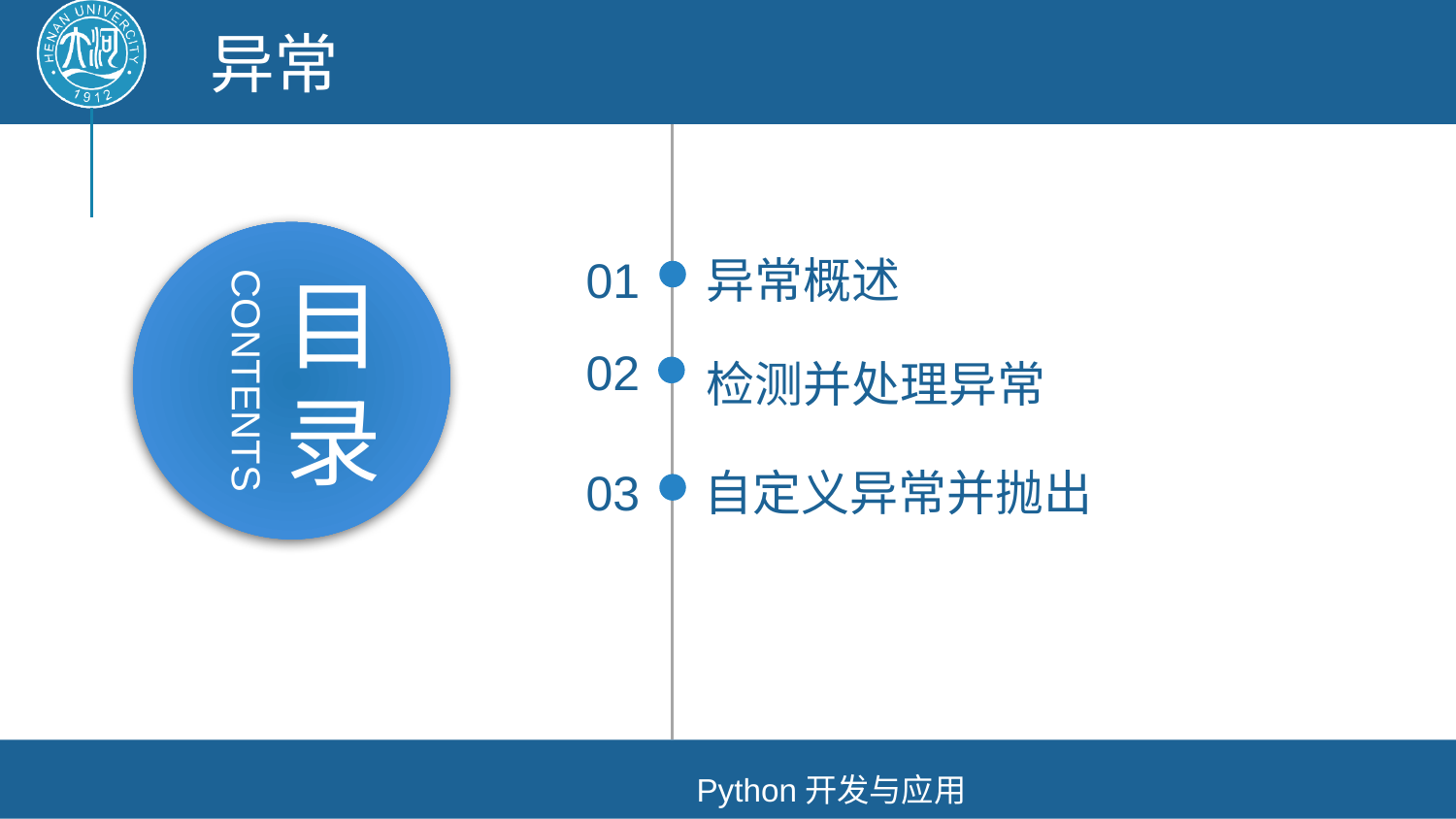

异常
01
异常概述

02
检测并处理异常

03
自定义异常并抛出

Python开发与应用
34